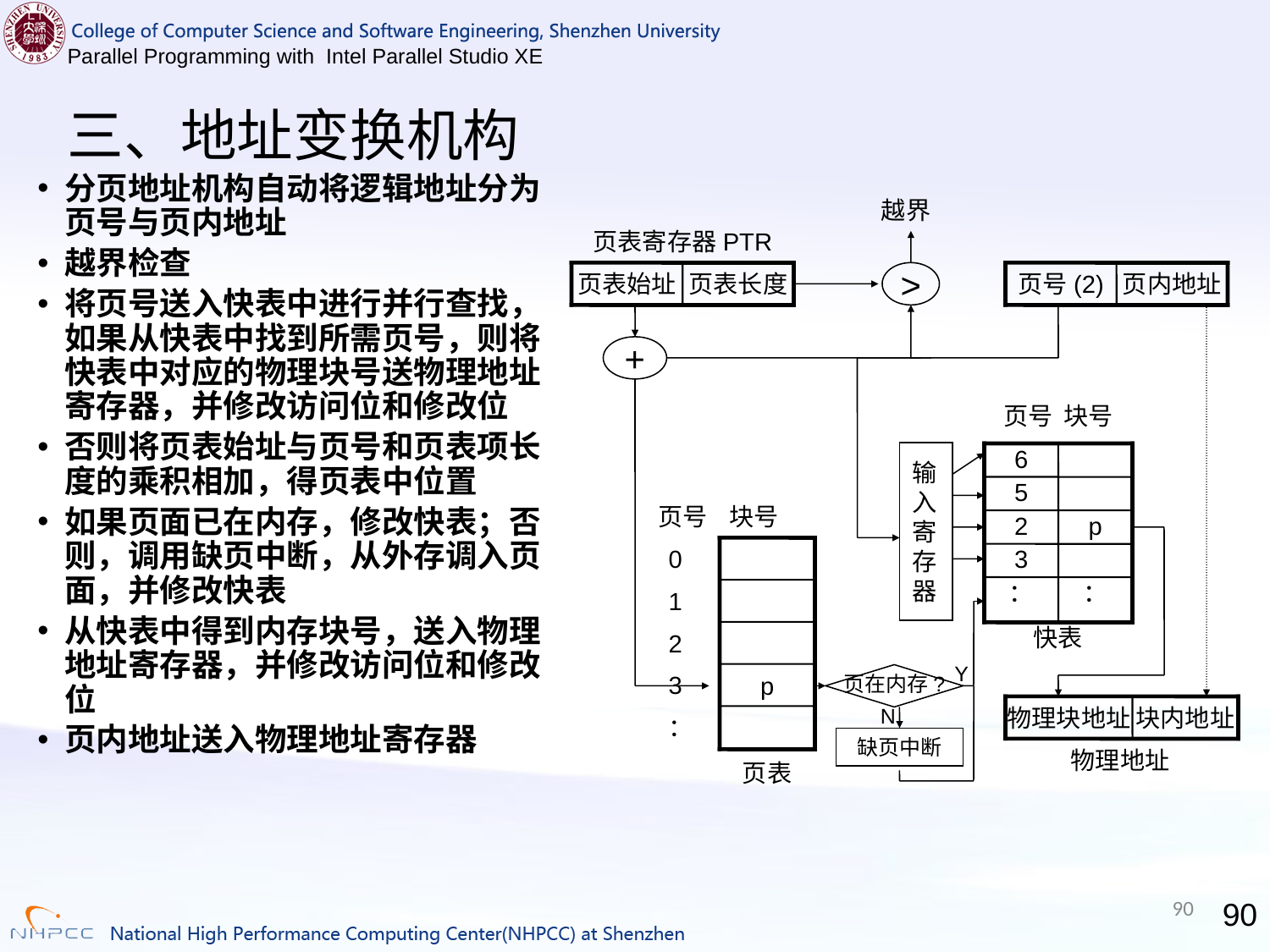

# 三、地址变换机构
分页地址机构自动将逻辑地址分为页号与页内地址
越界检查
将页号送入快表中进行并行查找，如果从快表中找到所需页号，则将快表中对应的物理块号送物理地址寄存器，并修改访问位和修改位
否则将页表始址与页号和页表项长度的乘积相加，得页表中位置
如果页面已在内存，修改快表；否则，调用缺页中断，从外存调入页面，并修改快表
从快表中得到内存块号，送入物理地址寄存器，并修改访问位和修改位
页内地址送入物理地址寄存器
越界

>

页表寄存器PTR
页表始址

页表长度

页号(2)

页内地址

+

页号  块号
6

5

2

p
3

：

：

快表
输入寄存器

页号    块号
0
1
2
3
：

p

页表

Y

页在内存?

N

缺页中断

物理块地址

块内地址

物理地址
90
90